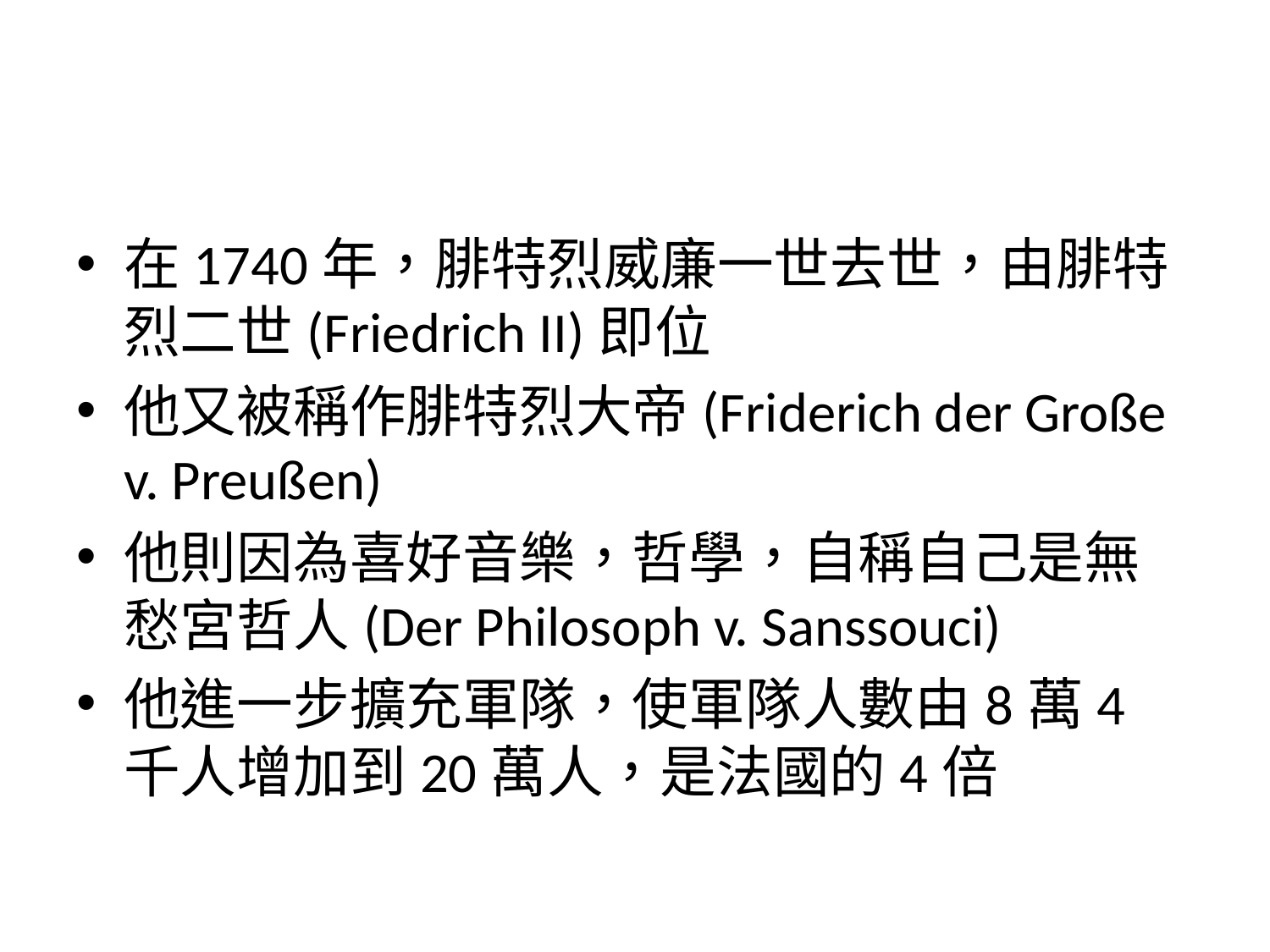

#
在1740年，腓特烈威廉一世去世，由腓特烈二世(Friedrich II)即位
他又被稱作腓特烈大帝(Friderich der Große v. Preußen)
他則因為喜好音樂，哲學，自稱自己是無愁宮哲人(Der Philosoph v. Sanssouci)
他進一步擴充軍隊，使軍隊人數由8萬4千人增加到20萬人，是法國的4倍